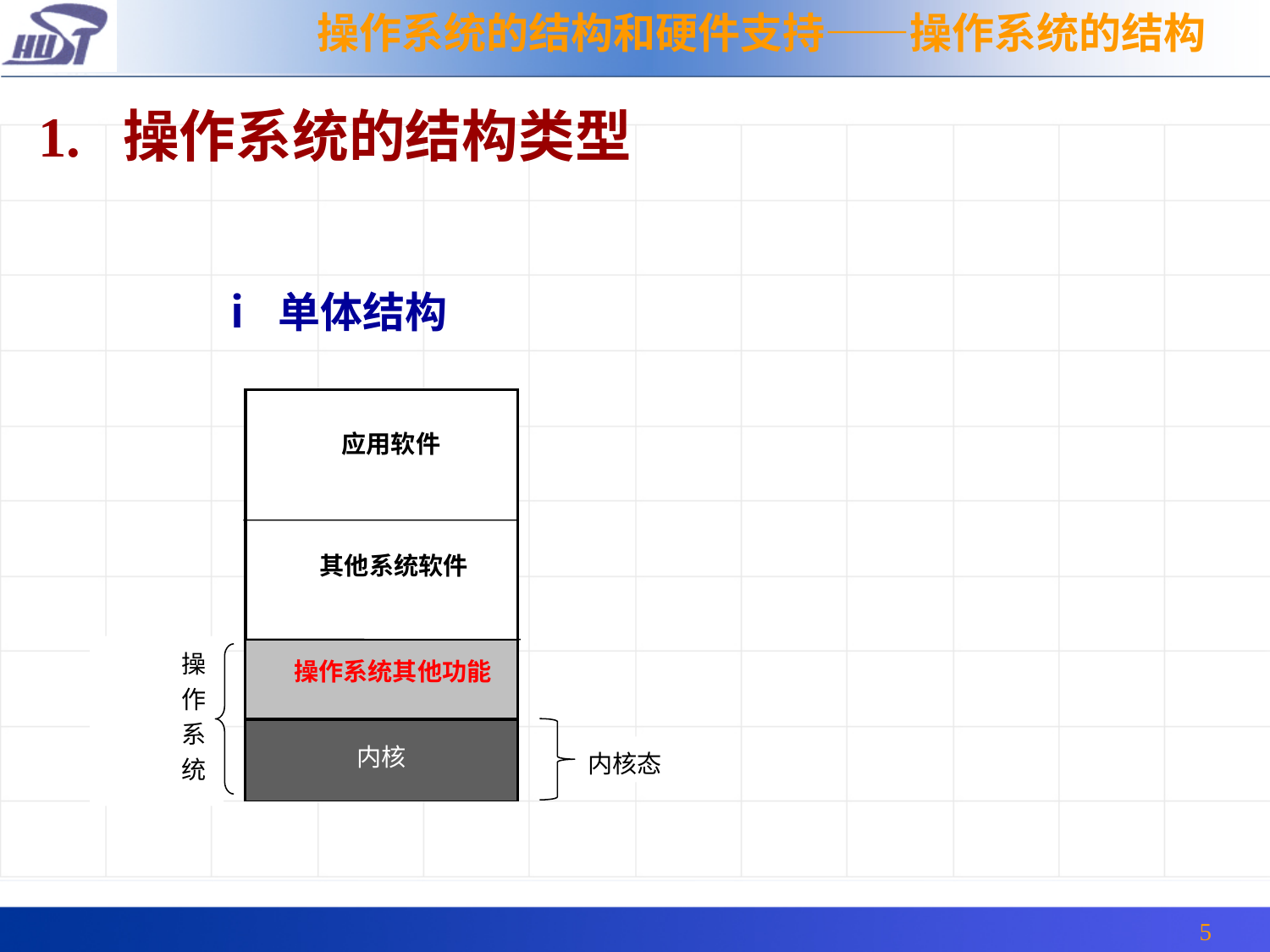

操作系统的结构和硬件支持——操作系统的结构
1.  操作系统的结构类型
ⅰ 单体结构

应用软件

其他系统软件
操
作
系
统

操作系统其他功能

内核
内核态
5